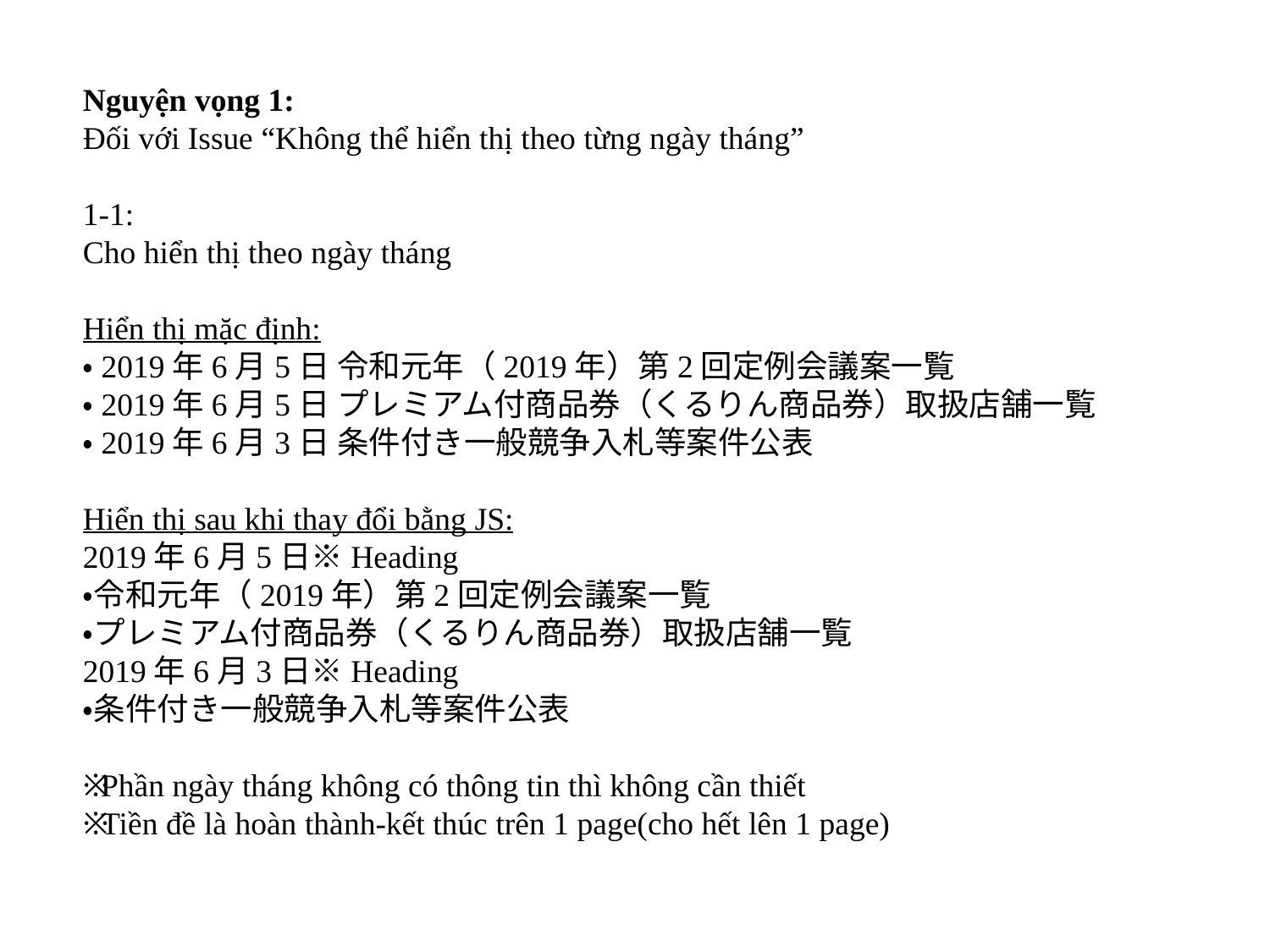

Nguyện vọng 1:
Đối với Issue “Không thể hiển thị theo từng ngày tháng”

1-1:
Cho hiển thị theo ngày tháng

Hiển thị mặc định:
・2019年6月5日 令和元年（2019年）第2回定例会議案一覧
・2019年6月5日 プレミアム付商品券（くるりん商品券）取扱店舗一覧
・2019年6月3日 条件付き一般競争入札等案件公表

Hiển thị sau khi thay đổi bằng JS:
2019年6月5日※Heading
・令和元年（2019年）第2回定例会議案一覧
・プレミアム付商品券（くるりん商品券）取扱店舗一覧
2019年6月3日※Heading
・条件付き一般競争入札等案件公表

※Phần ngày tháng không có thông tin thì không cần thiết
※Tiền đề là hoàn thành-kết thúc trên 1 page(cho hết lên 1 page)